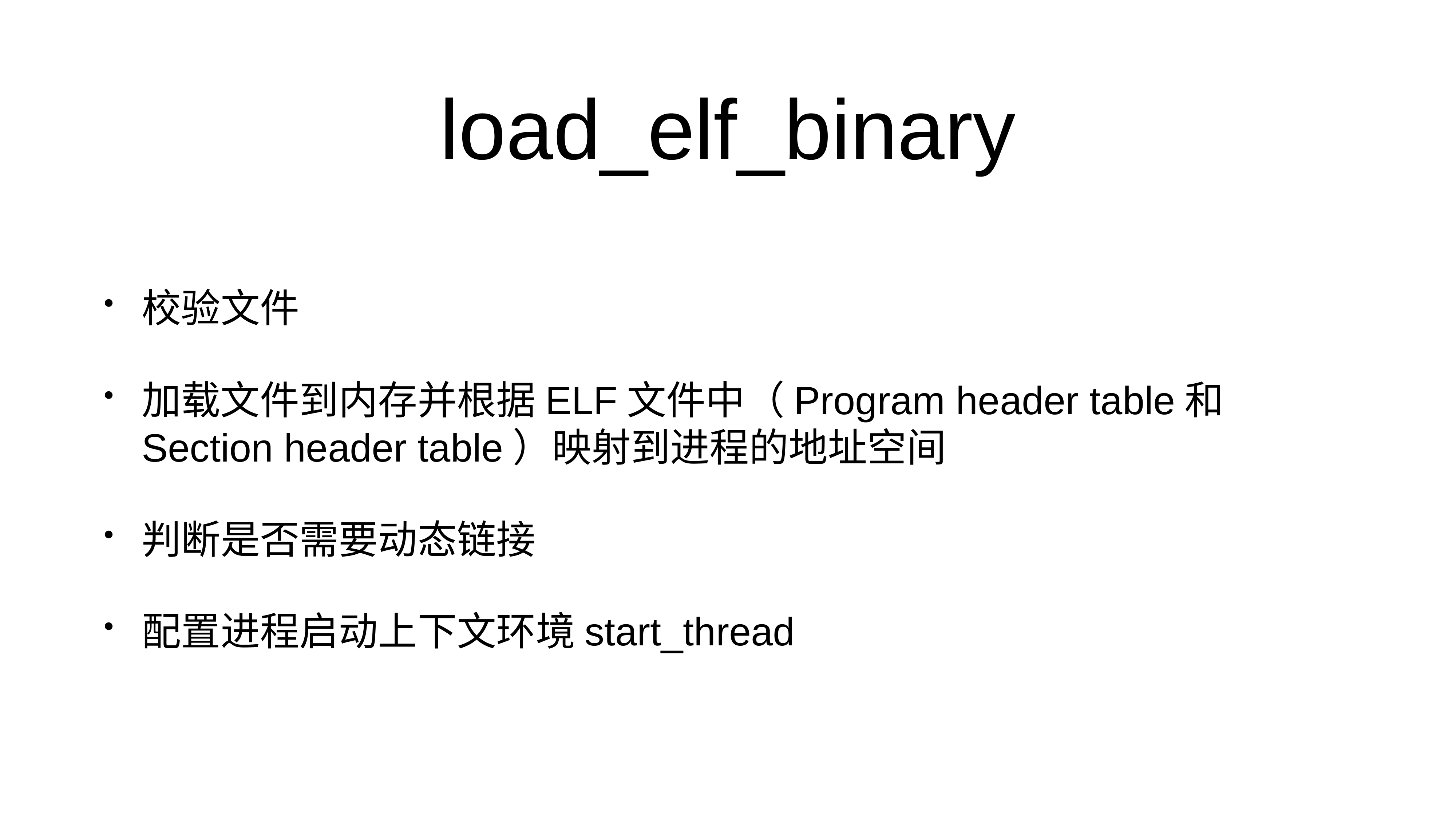

# load_elf_binary
校验文件
加载文件到内存并根据ELF文件中（Program header table和Section header table）映射到进程的地址空间
判断是否需要动态链接
配置进程启动上下文环境start_thread